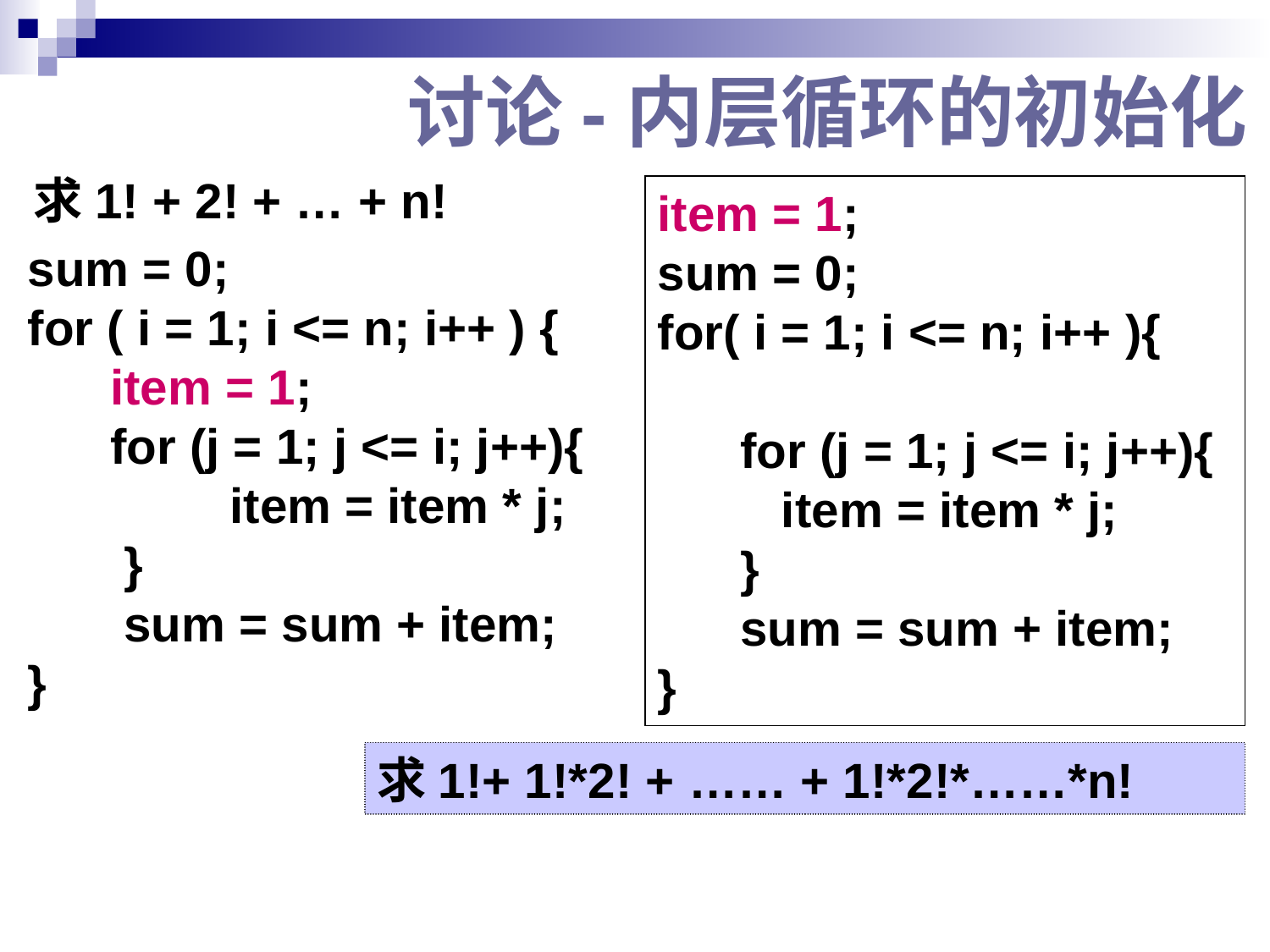

# 讨论-内层循环的初始化
求1! + 2! + … + n!

sum = 0;
for ( i = 1; i <= n; i++ ) {
      item = 1;
      for (j = 1; j <= i; j++){
	   	  item = item * j;
       }
       sum = sum + item;
}
item = 1;
sum = 0;
for( i = 1; i <= n; i++ ){

      for (j = 1; j <= i; j++){
         item = item * j;
      }
      sum = sum + item;
}
求1!+ 1!*2! + …… + 1!*2!*……*n!